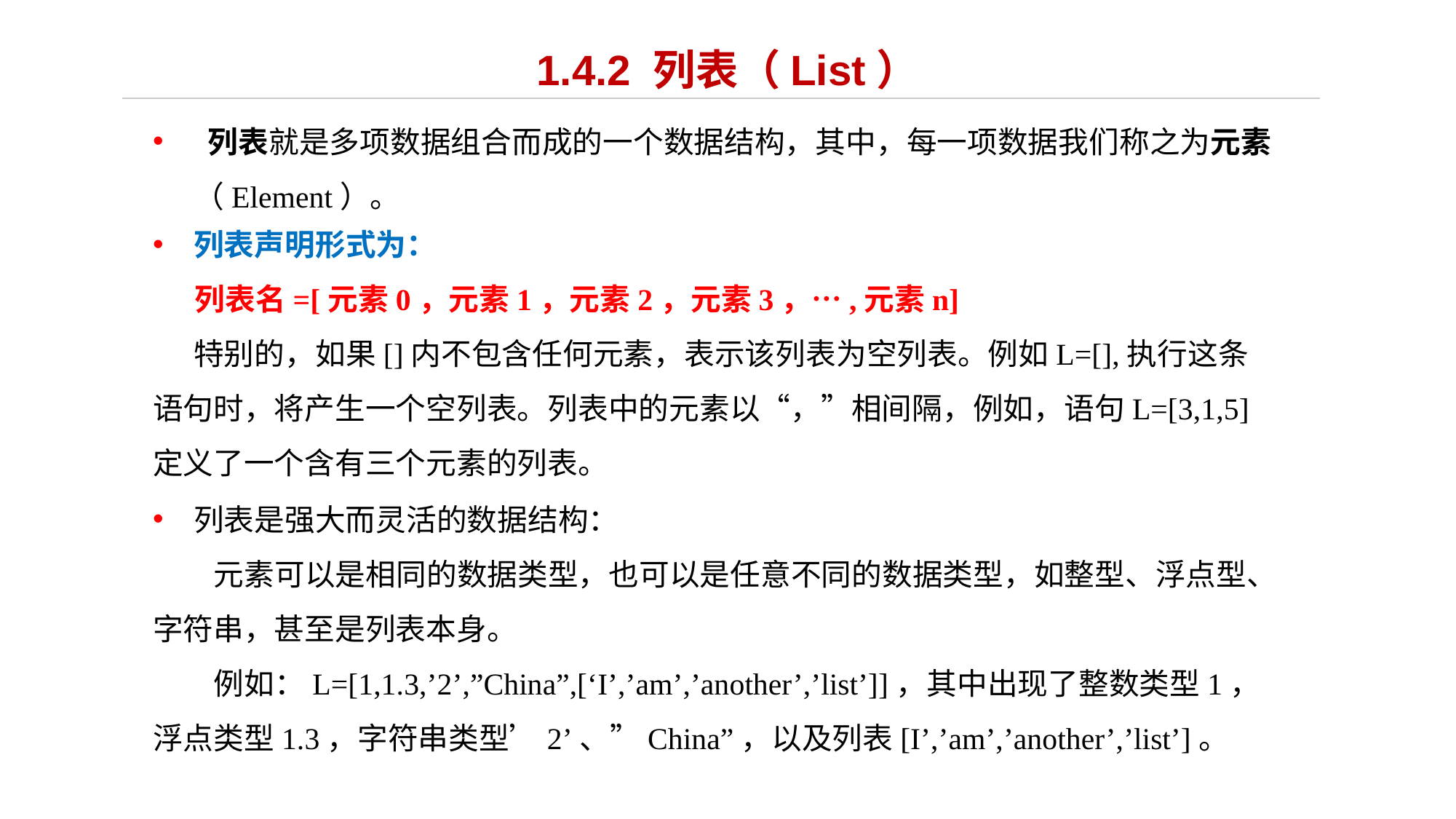

# 1.4.2 列表（List）
 列表就是多项数据组合而成的一个数据结构，其中，每一项数据我们称之为元素（Element）。
列表声明形式为：
     列表名=[元素0，元素1，元素2，元素3，…,元素n]
     特别的，如果[]内不包含任何元素，表示该列表为空列表。例如L=[],执行这条语句时，将产生一个空列表。列表中的元素以“，”相间隔，例如，语句L=[3,1,5]定义了一个含有三个元素的列表。
列表是强大而灵活的数据结构：
        元素可以是相同的数据类型，也可以是任意不同的数据类型，如整型、浮点型、字符串，甚至是列表本身。
        例如：L=[1,1.3,’2’,”China”,[‘I’,’am’,’another’,’list’]]，其中出现了整数类型1，浮点类型1.3，字符串类型’2’、”China”，以及列表[I’,’am’,’another’,’list’]。